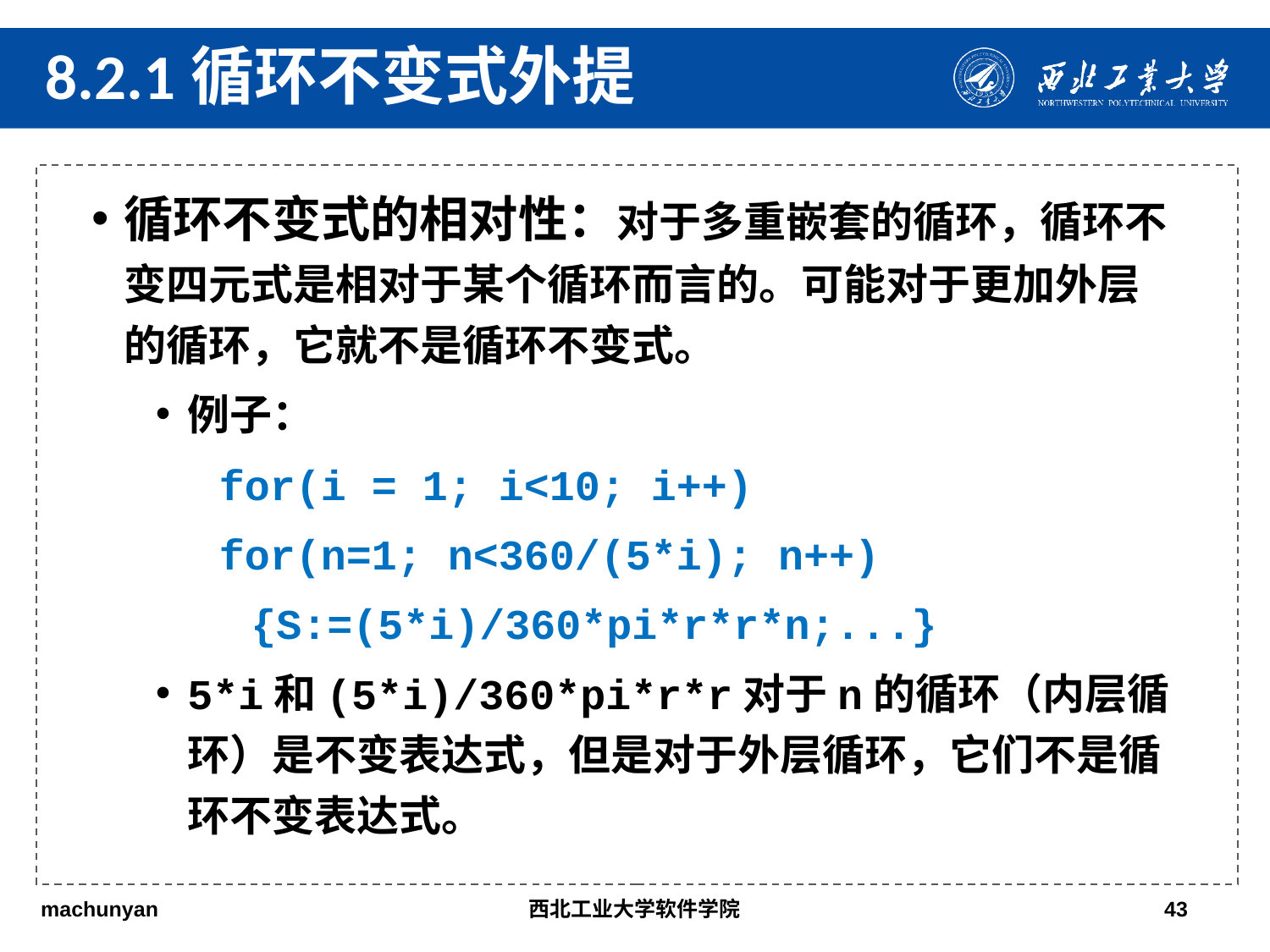

8.2.1循环不变式外提
循环不变式的相对性：对于多重嵌套的循环，循环不变四元式是相对于某个循环而言的。可能对于更加外层的循环，它就不是循环不变式。
例子：
for(i = 1; i<10; i++)
for(n=1; n<360/(5*i); n++)
	{S:=(5*i)/360*pi*r*r*n;...}
5*i和(5*i)/360*pi*r*r对于n的循环（内层循环）是不变表达式，但是对于外层循环，它们不是循环不变表达式。